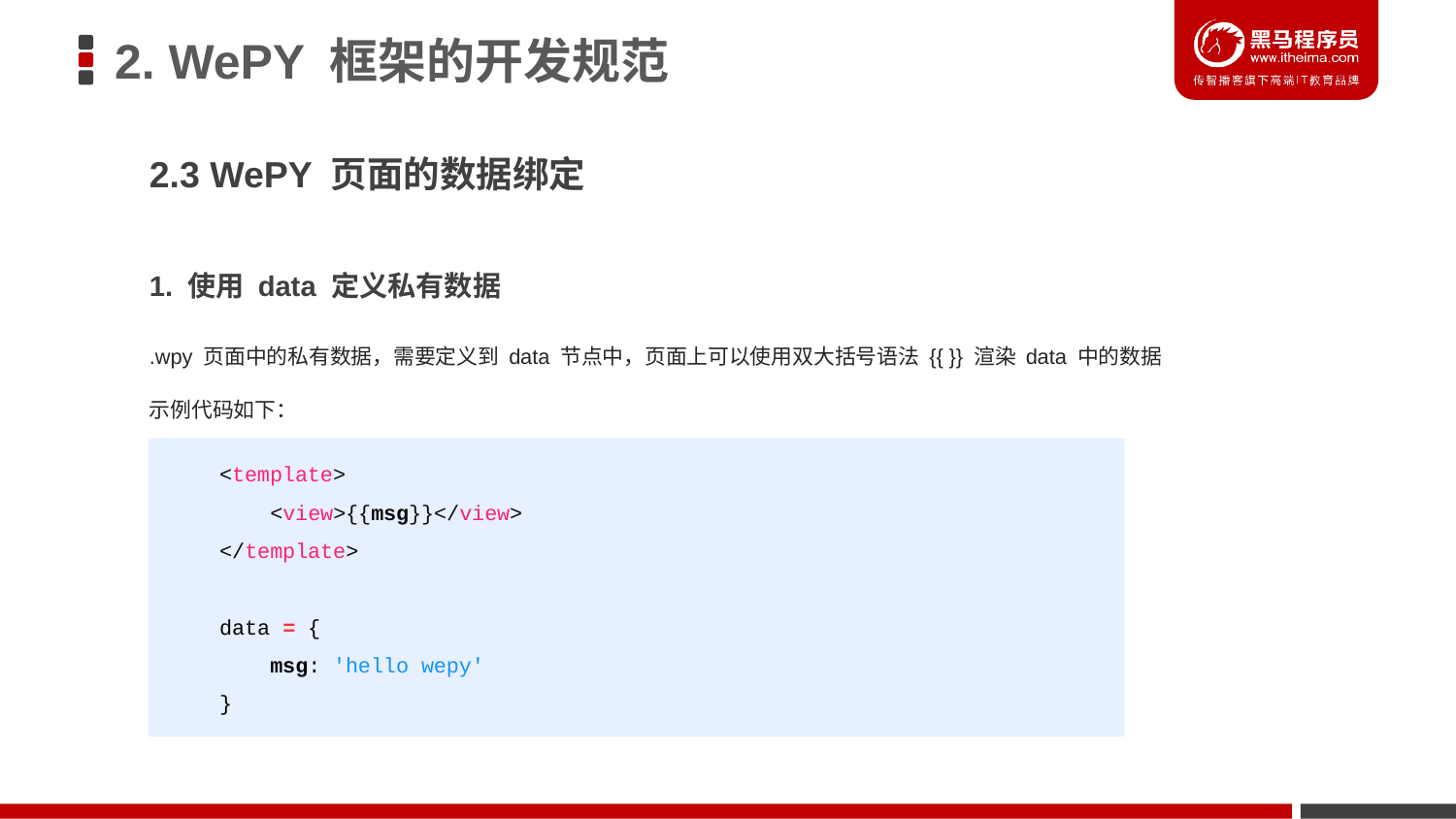

# 2. WePY 框架的开发规范
2.3 WePY 页面的数据绑定
1. 使用 data 定义私有数据
.wpy 页面中的私有数据，需要定义到 data 节点中，页面上可以使用双大括号语法 {{ }} 渲染 data 中的数据
示例代码如下：

<template>
    <view>{{msg}}</view>
</template>

data = {
    msg: 'hello wepy'
}